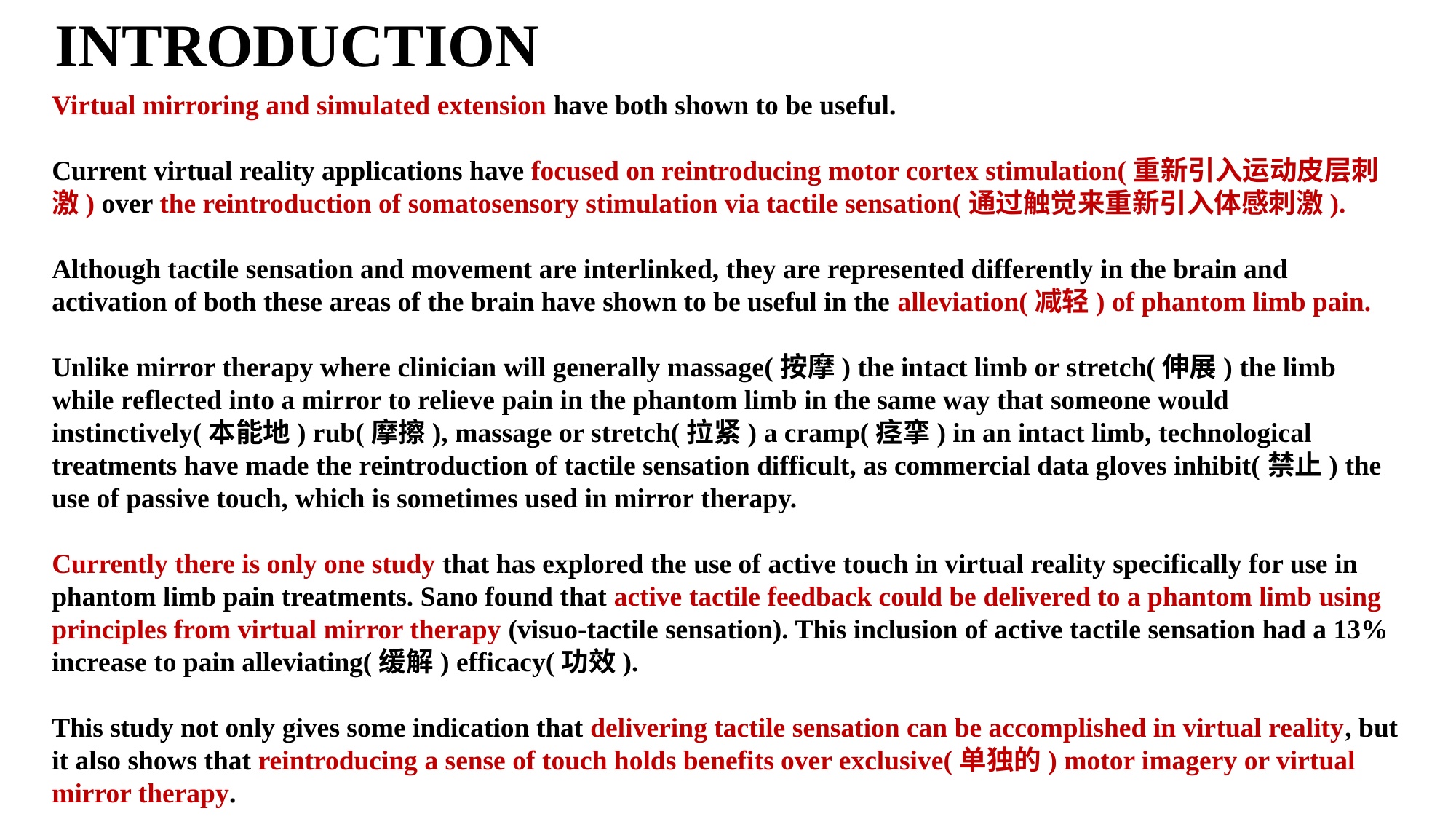

INTRODUCTION
Virtual mirroring and simulated extension have both shown to be useful.

Current virtual reality applications have focused on reintroducing motor cortex stimulation(重新引入运动皮层刺激) over the reintroduction of somatosensory stimulation via tactile sensation(通过触觉来重新引入体感刺激).

Although tactile sensation and movement are interlinked, they are represented differently in the brain and activation of both these areas of the brain have shown to be useful in the alleviation(减轻) of phantom limb pain.

Unlike mirror therapy where clinician will generally massage(按摩) the intact limb or stretch(伸展) the limb while reflected into a mirror to relieve pain in the phantom limb in the same way that someone would instinctively(本能地) rub(摩擦), massage or stretch(拉紧) a cramp(痉挛) in an intact limb, technological treatments have made the reintroduction of tactile sensation difficult, as commercial data gloves inhibit(禁止) the use of passive touch, which is sometimes used in mirror therapy.

Currently there is only one study that has explored the use of active touch in virtual reality specifically for use in phantom limb pain treatments. Sano found that active tactile feedback could be delivered to a phantom limb using principles from virtual mirror therapy (visuo-tactile sensation). This inclusion of active tactile sensation had a 13% increase to pain alleviating(缓解) efficacy(功效).

This study not only gives some indication that delivering tactile sensation can be accomplished in virtual reality, but it also shows that reintroducing a sense of touch holds benefits over exclusive(单独的) motor imagery or virtual mirror therapy.